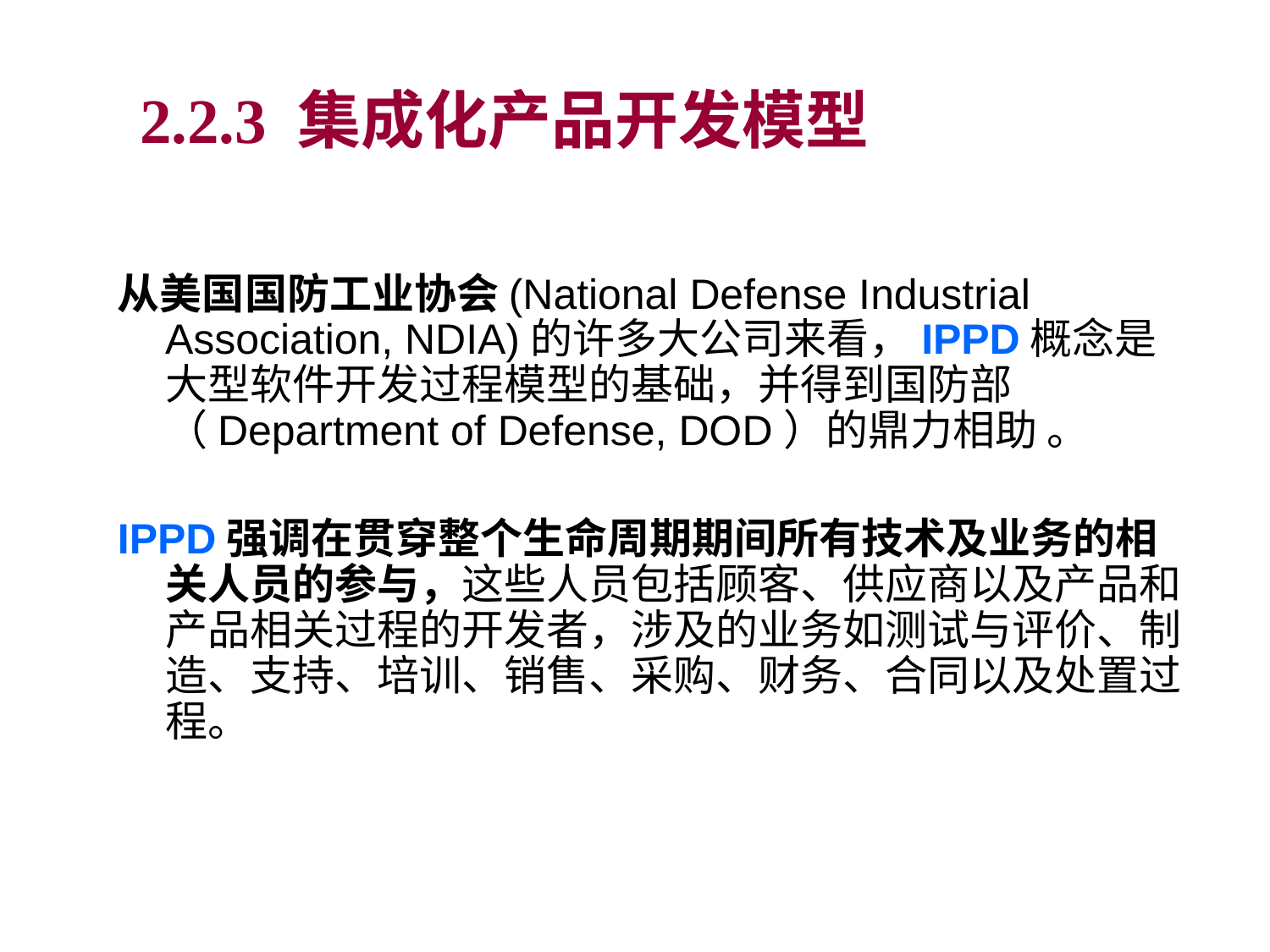

2.2.3 集成化产品开发模型
从美国国防工业协会(National Defense Industrial Association, NDIA)的许多大公司来看，IPPD概念是大型软件开发过程模型的基础，并得到国防部（Department of Defense, DOD）的鼎力相助 。

IPPD强调在贯穿整个生命周期期间所有技术及业务的相关人员的参与，这些人员包括顾客、供应商以及产品和产品相关过程的开发者，涉及的业务如测试与评价、制造、支持、培训、销售、采购、财务、合同以及处置过程。